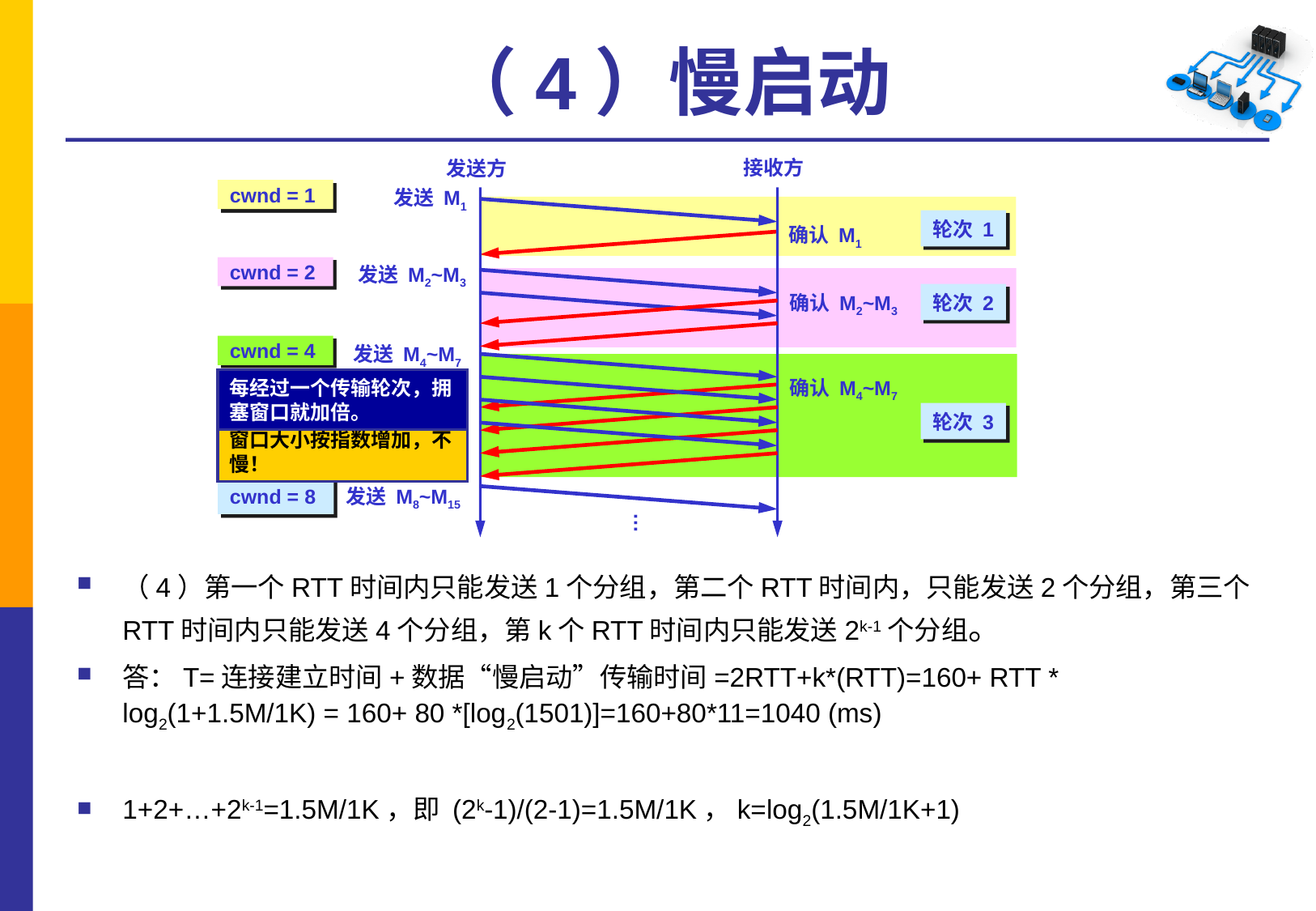

（4）慢启动
接收方
发送方
发送 M1
cwnd = 1

轮次 1
 确认 M1

发送 M2~M3
cwnd = 2

 确认 M2~M3
轮次 2

cwnd = 4
发送 M4~M7

每经过一个传输轮次，拥塞窗口就加倍。
 确认 M4~M7

轮次 3

窗口大小按指数增加，不慢！

cwnd = 8
发送 M8~M15

…
（4）第一个RTT时间内只能发送1个分组，第二个RTT时间内，只能发送2个分组，第三个RTT时间内只能发送4个分组，第k个RTT时间内只能发送2k-1个分组。
答：T=连接建立时间+数据“慢启动”传输时间=2RTT+k*(RTT)=160+ RTT * log2(1+1.5M/1K) = 160+ 80 *[log2(1501)]=160+80*11=1040 (ms)

1+2+…+2k-1=1.5M/1K，即 (2k-1)/(2-1)=1.5M/1K，k=log2(1.5M/1K+1)